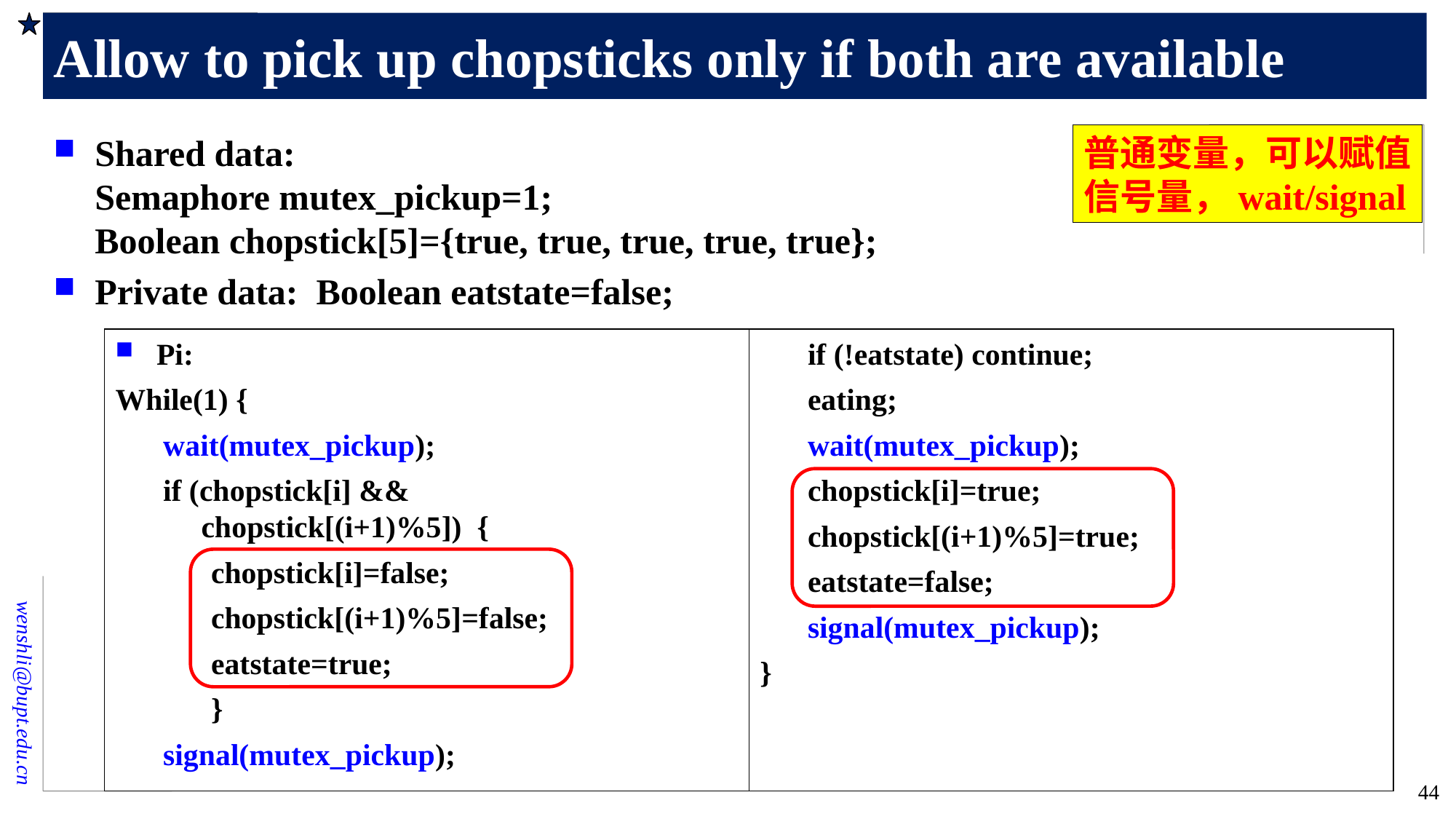

# Allow to pick up chopsticks only if both are available
普通变量，可以赋值
信号量，wait/signal
Shared data:
Semaphore mutex_pickup=1;
Boolean chopstick[5]={true, true, true, true, true};
Private data:  Boolean eatstate=false;

if (!eatstate) continue;
eating;
wait(mutex_pickup);
chopstick[i]=true;
chopstick[(i+1)%5]=true;
eatstate=false;
signal(mutex_pickup);
}
Pi:
While(1) {
wait(mutex_pickup);
if (chopstick[i] &&
     chopstick[(i+1)%5])  {
chopstick[i]=false;
chopstick[(i+1)%5]=false;
eatstate=true;
}
signal(mutex_pickup);

44